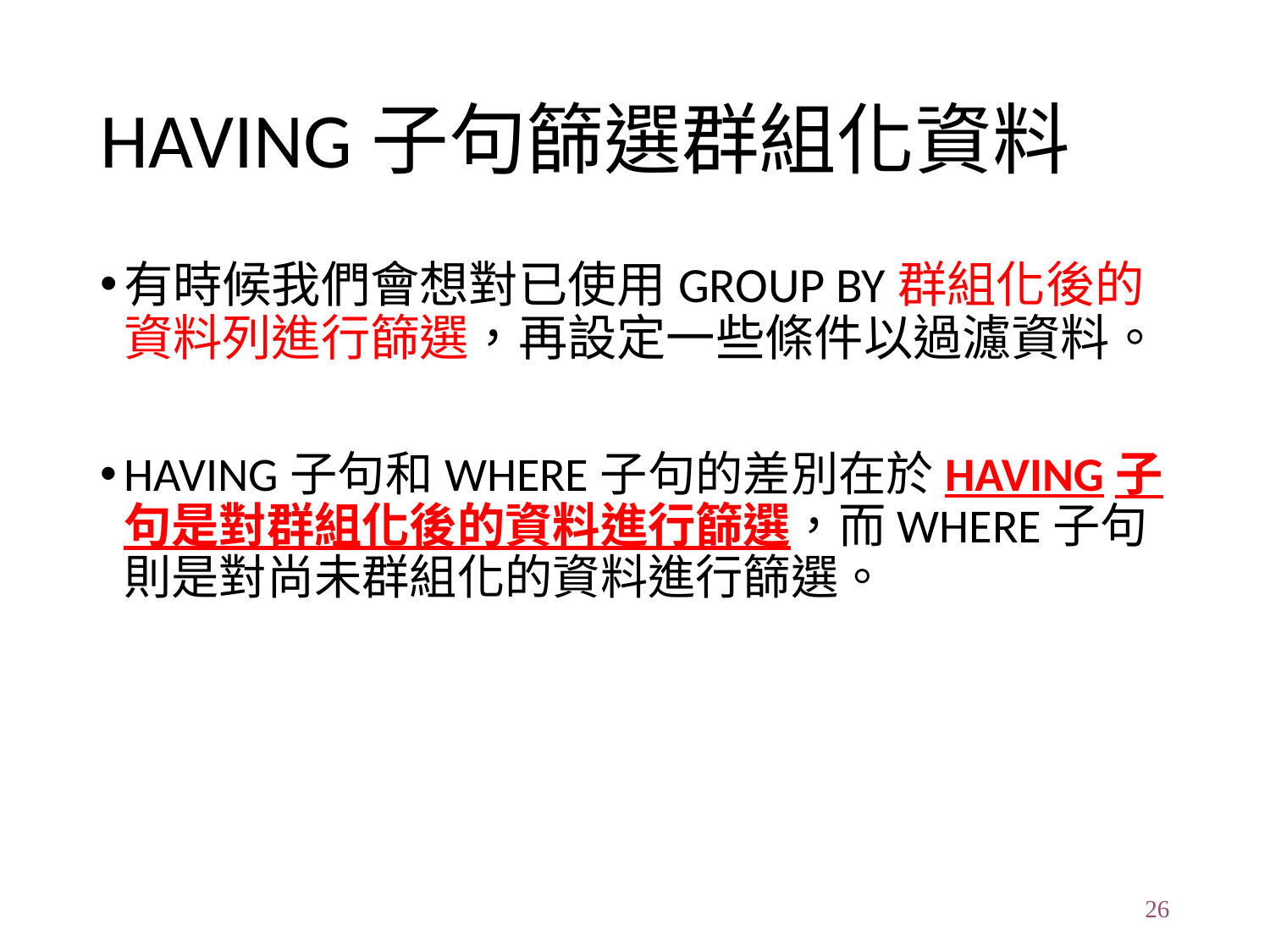

# HAVING子句篩選群組化資料
有時候我們會想對已使用GROUP BY群組化後的資料列進行篩選，再設定一些條件以過濾資料。

HAVING子句和WHERE子句的差別在於HAVING子句是對群組化後的資料進行篩選，而WHERE子句則是對尚未群組化的資料進行篩選。

26